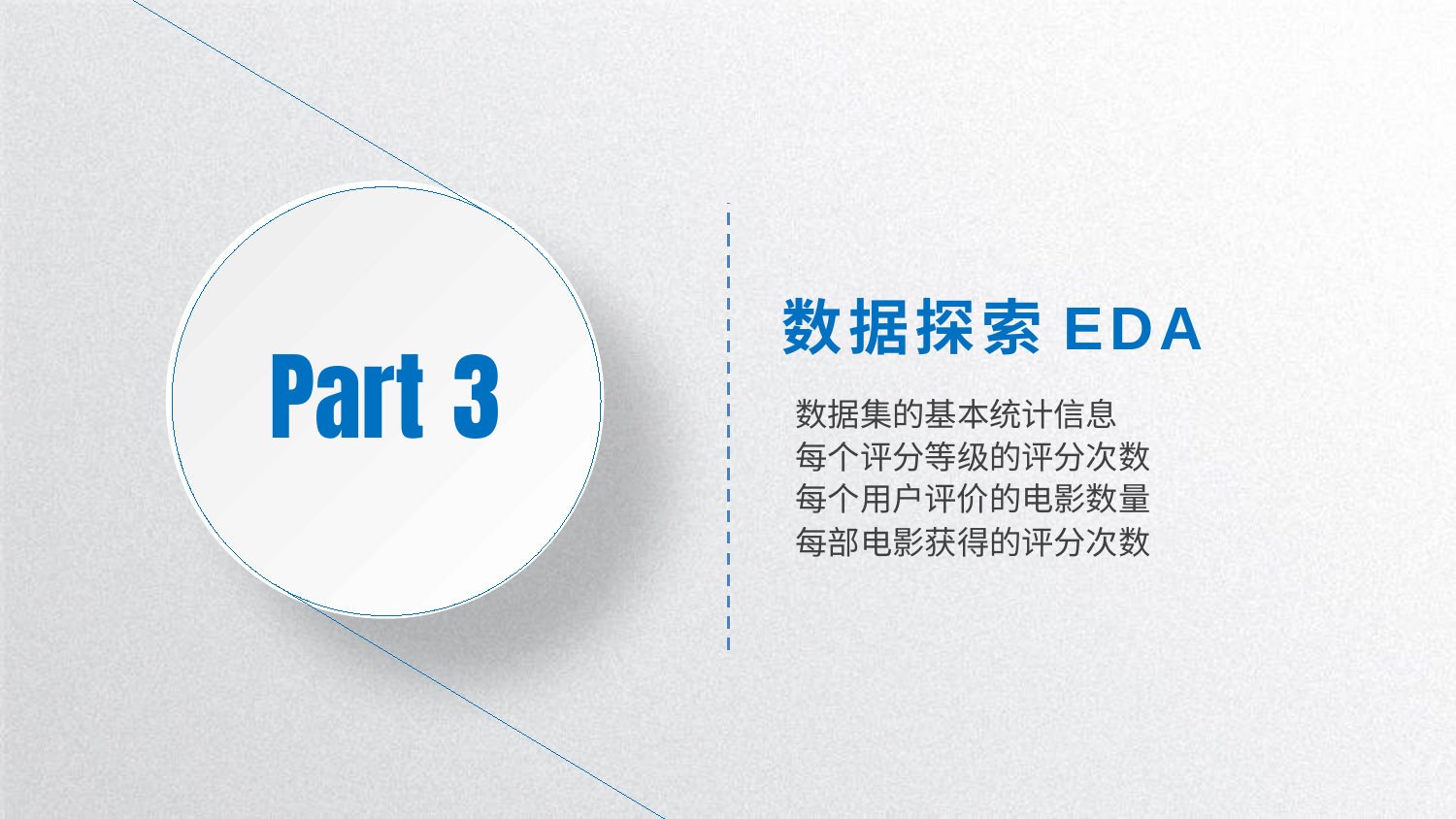

Part 3

数据探索EDA
数据集的基本统计信息
每个评分等级的评分次数
每个用户评价的电影数量
每部电影获得的评分次数